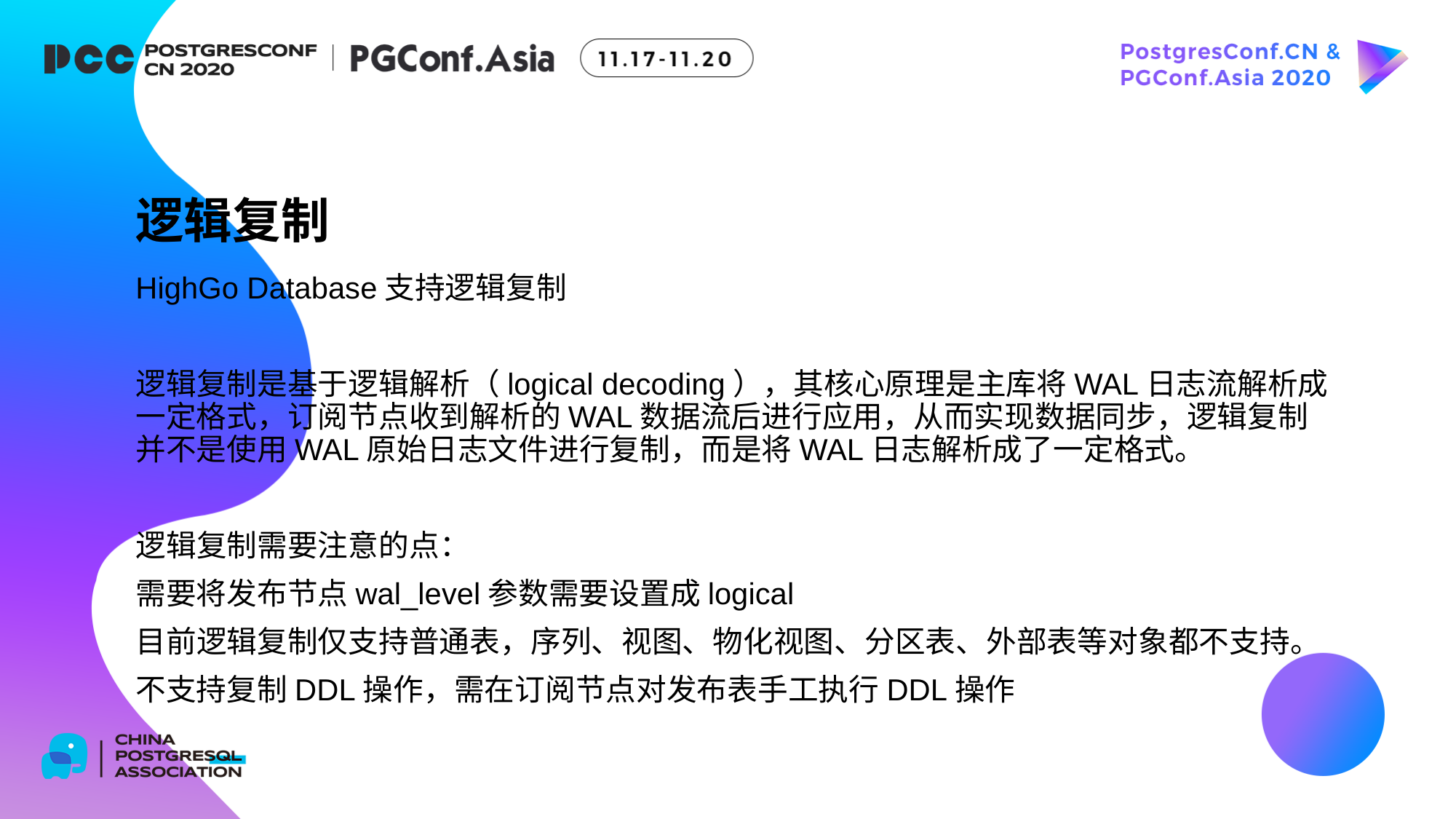

逻辑复制
HighGo Database支持逻辑复制

逻辑复制是基于逻辑解析（logical decoding），其核心原理是主库将WAL日志流解析成一定格式，订阅节点收到解析的WAL数据流后进行应用，从而实现数据同步，逻辑复制并不是使用WAL原始日志文件进行复制，而是将WAL日志解析成了一定格式。

逻辑复制需要注意的点：
需要将发布节点wal_level参数需要设置成logical
目前逻辑复制仅支持普通表，序列、视图、物化视图、分区表、外部表等对象都不支持。
不支持复制DDL操作，需在订阅节点对发布表手工执行DDL操作